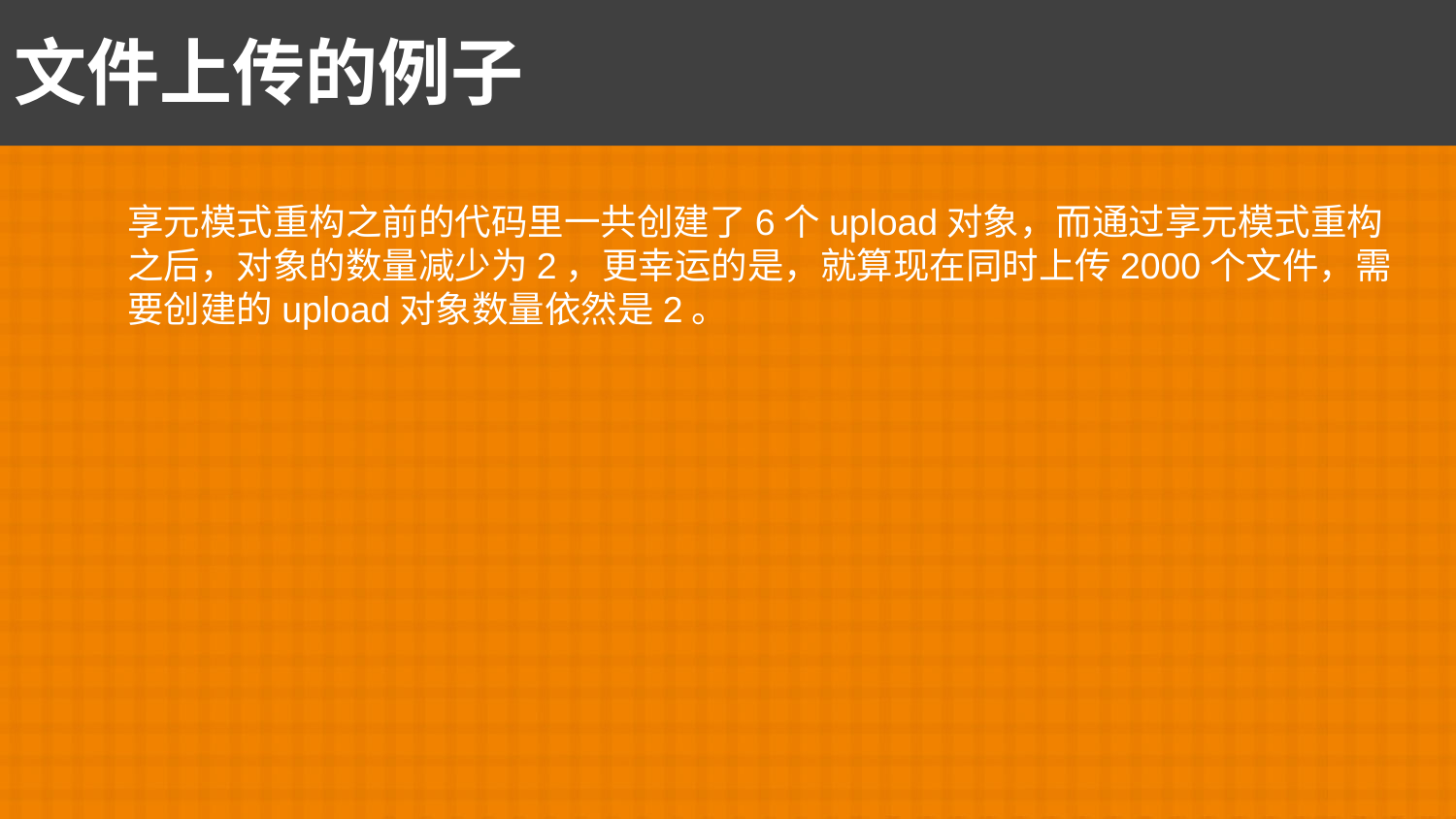

# 文件上传的例子
享元模式重构之前的代码里一共创建了6个upload对象，而通过享元模式重构之后，对象的数量减少为2，更幸运的是，就算现在同时上传2000个文件，需要创建的upload对象数量依然是2。